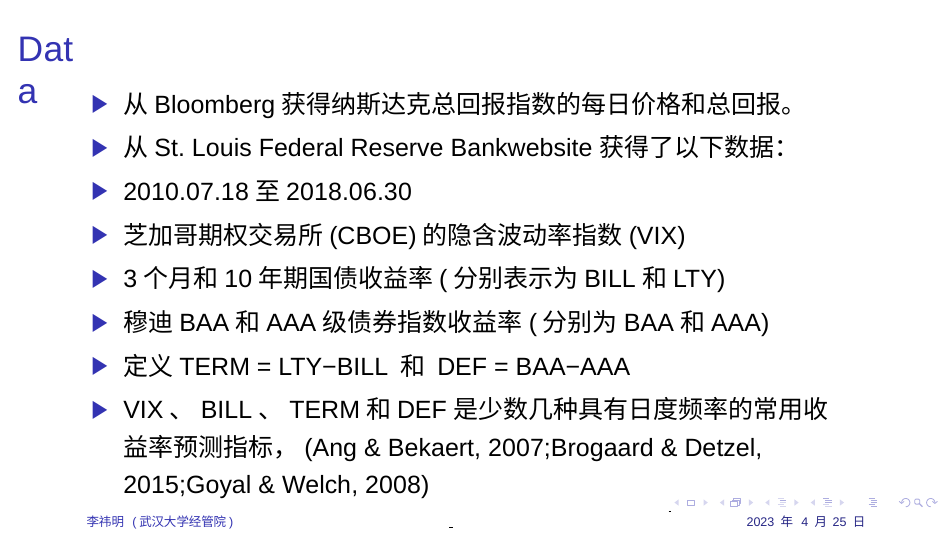

# Data
从Bloomberg获得纳斯达克总回报指数的每日价格和总回报。
从St. Louis Federal Reserve Bankwebsite获得了以下数据：
2010.07.18至2018.06.30
芝加哥期权交易所(CBOE)的隐含波动率指数(VIX)
3个月和10年期国债收益率(分别表示为BILL和LTY)
穆迪BAA和AAA级债券指数收益率(分别为BAA和AAA)
定义TERM = LTY−BILL 和 DEF = BAA−AAA
VIX、BILL、TERM和DEF是少数几种具有日度频率的常用收益率预测指标，(Ang & Bekaert, 2007;Brogaard & Detzel, 2015;Goyal & Welch, 2008)

2023 年  4 月 25 日	28 / 63
李祎明  (武汉大学经管院)